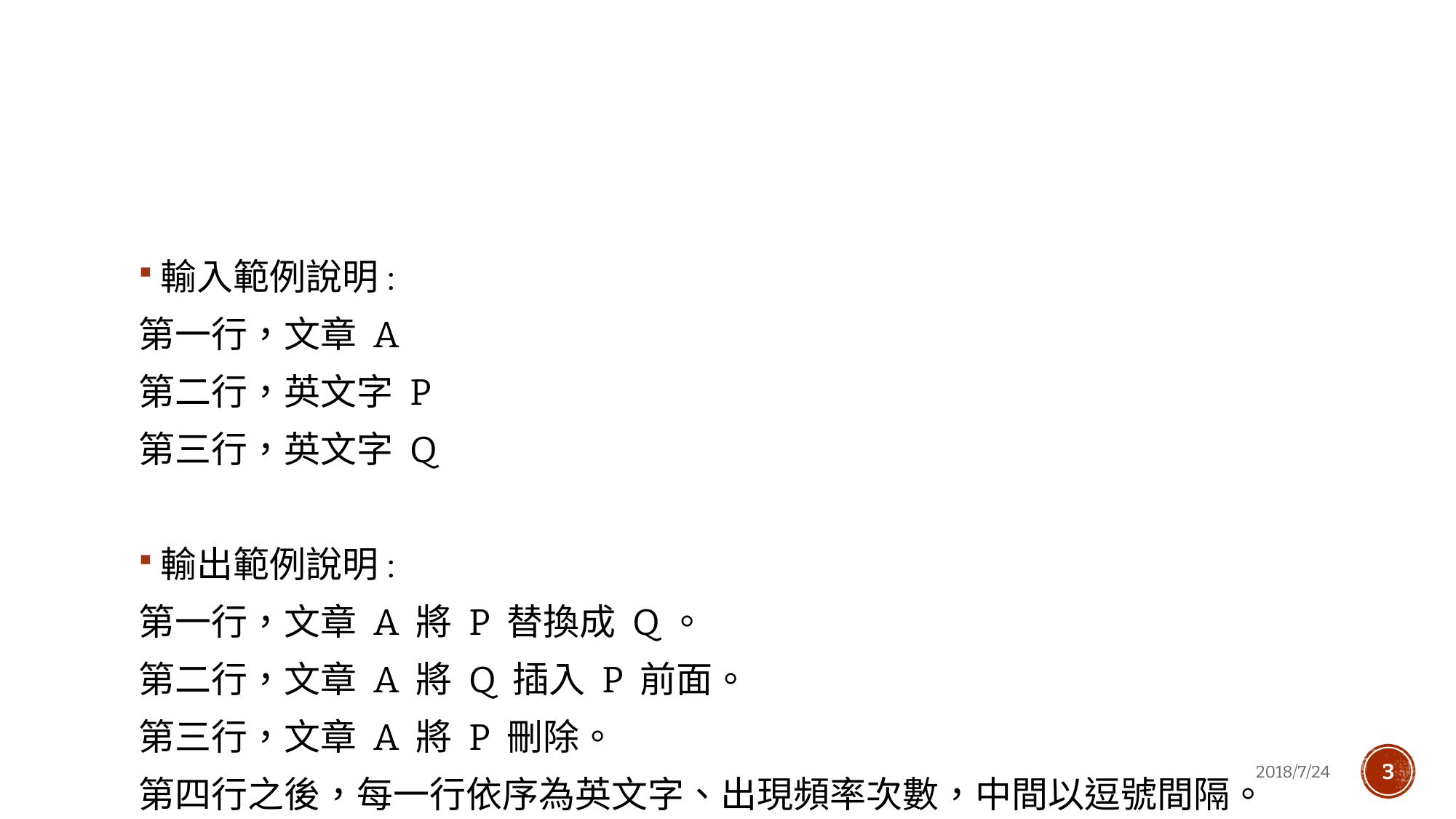

#
輸入範例說明:
第一行，文章 A
第二行，英文字 P
第三行，英文字 Q

輸出範例說明:
第一行，文章 A 將 P 替換成 Q。
第二行，文章 A 將 Q 插入 P 前面。
第三行，文章 A 將 P 刪除。
第四行之後，每一行依序為英文字、出現頻率次數，中間以逗號間隔。
2018/7/24
3